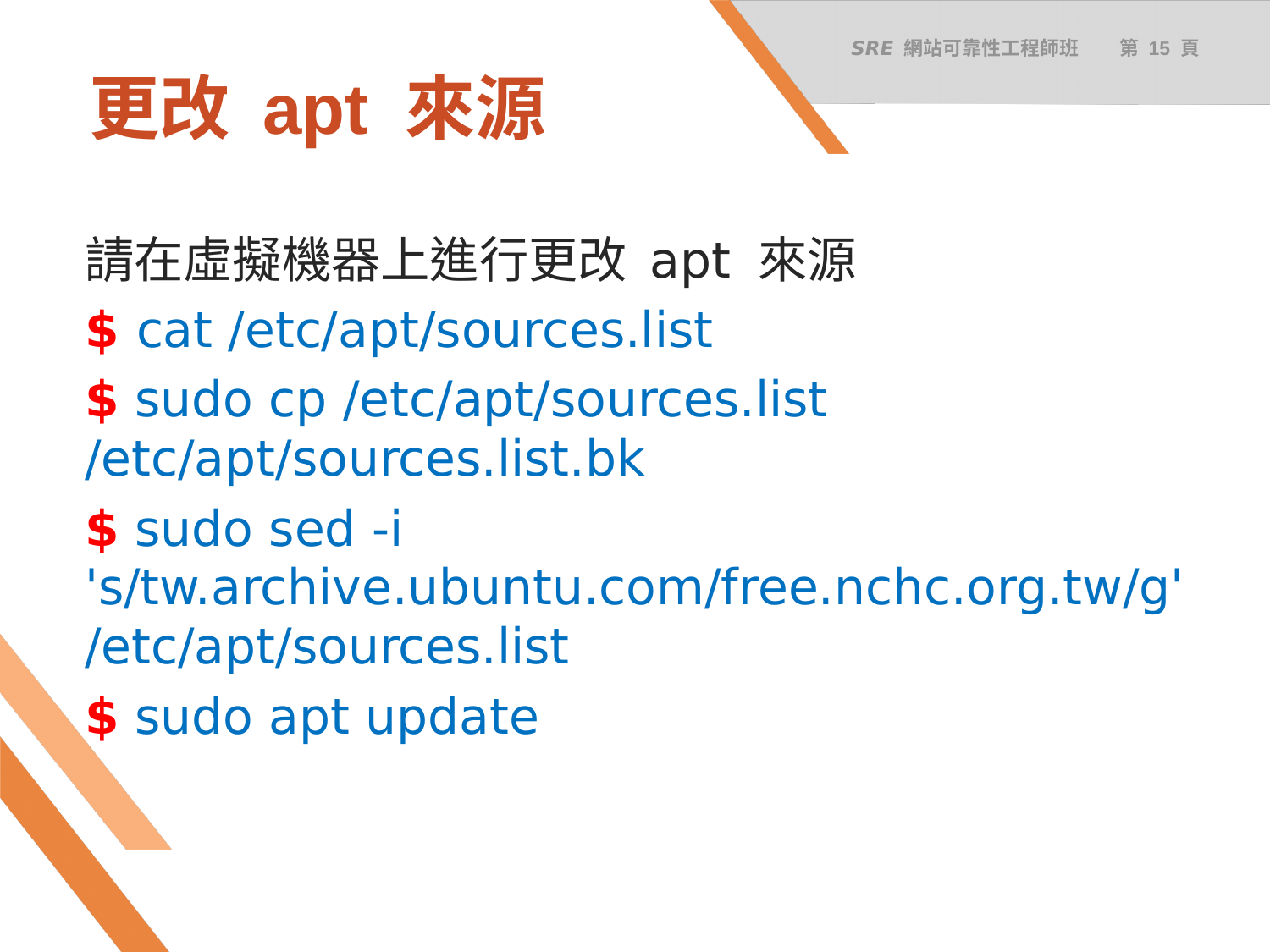

SRE 網站可靠性工程師班
第 15 頁
# 更改 apt 來源
請在虛擬機器上進行更改 apt 來源
$ cat /etc/apt/sources.list
$ sudo cp /etc/apt/sources.list /etc/apt/sources.list.bk
$ sudo sed -i 's/tw.archive.ubuntu.com/free.nchc.org.tw/g' /etc/apt/sources.list
$ sudo apt update